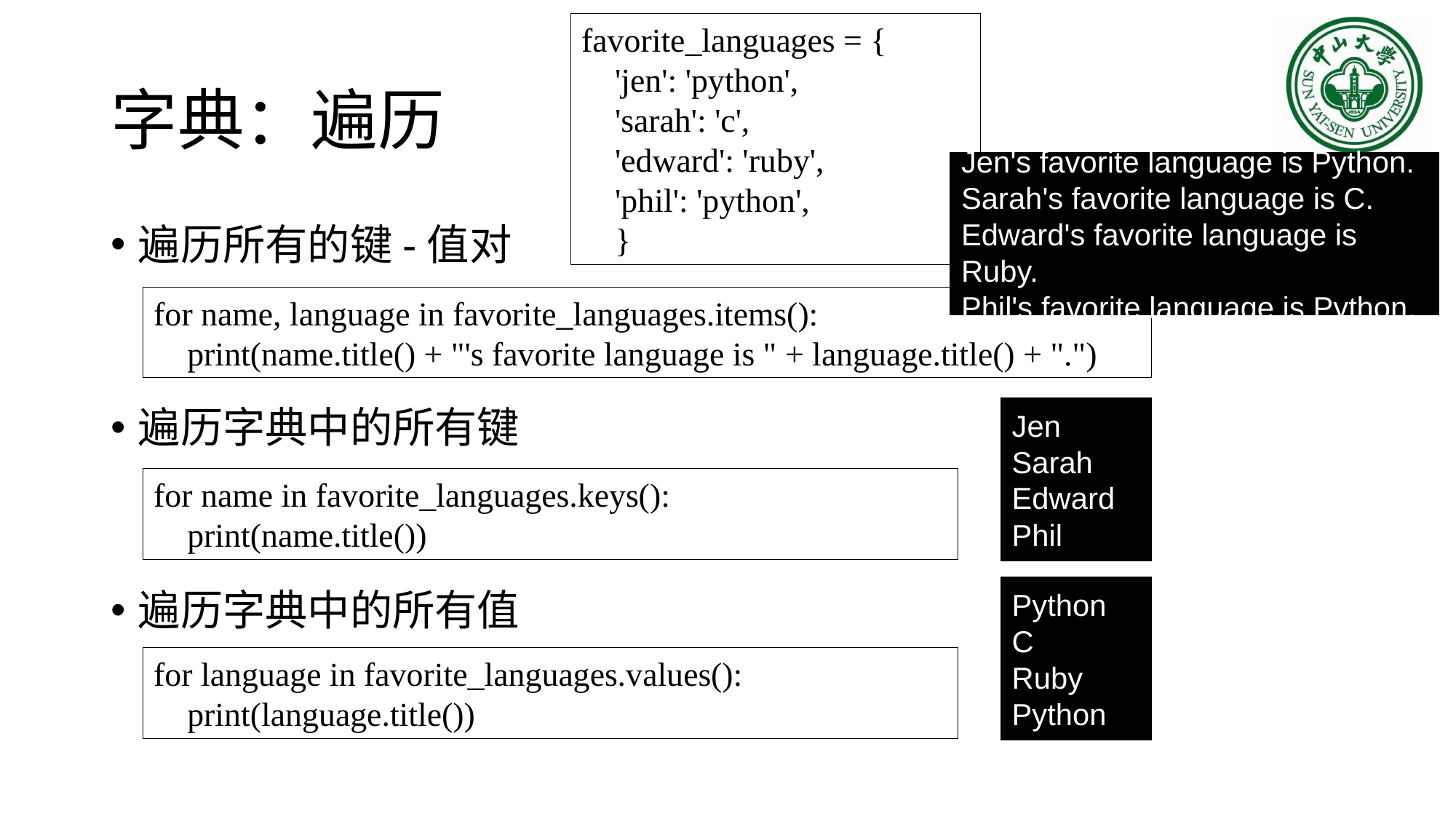

favorite_languages = {
    'jen': 'python',
    'sarah': 'c',
    'edward': 'ruby',
    'phil': 'python',
    }
# 字典：遍历
Jen's favorite language is Python.
Sarah's favorite language is C.
Edward's favorite language is Ruby.
Phil's favorite language is Python.
4-3.py
遍历所有的键-值对

遍历字典中的所有键

遍历字典中的所有值

for name, language in favorite_languages.items():
    print(name.title() + "'s favorite language is " + language.title() + ".")
Jen
Sarah
Edward
Phil
for name in favorite_languages.keys():
    print(name.title())
Python
C
Ruby
Python
for language in favorite_languages.values():
    print(language.title())